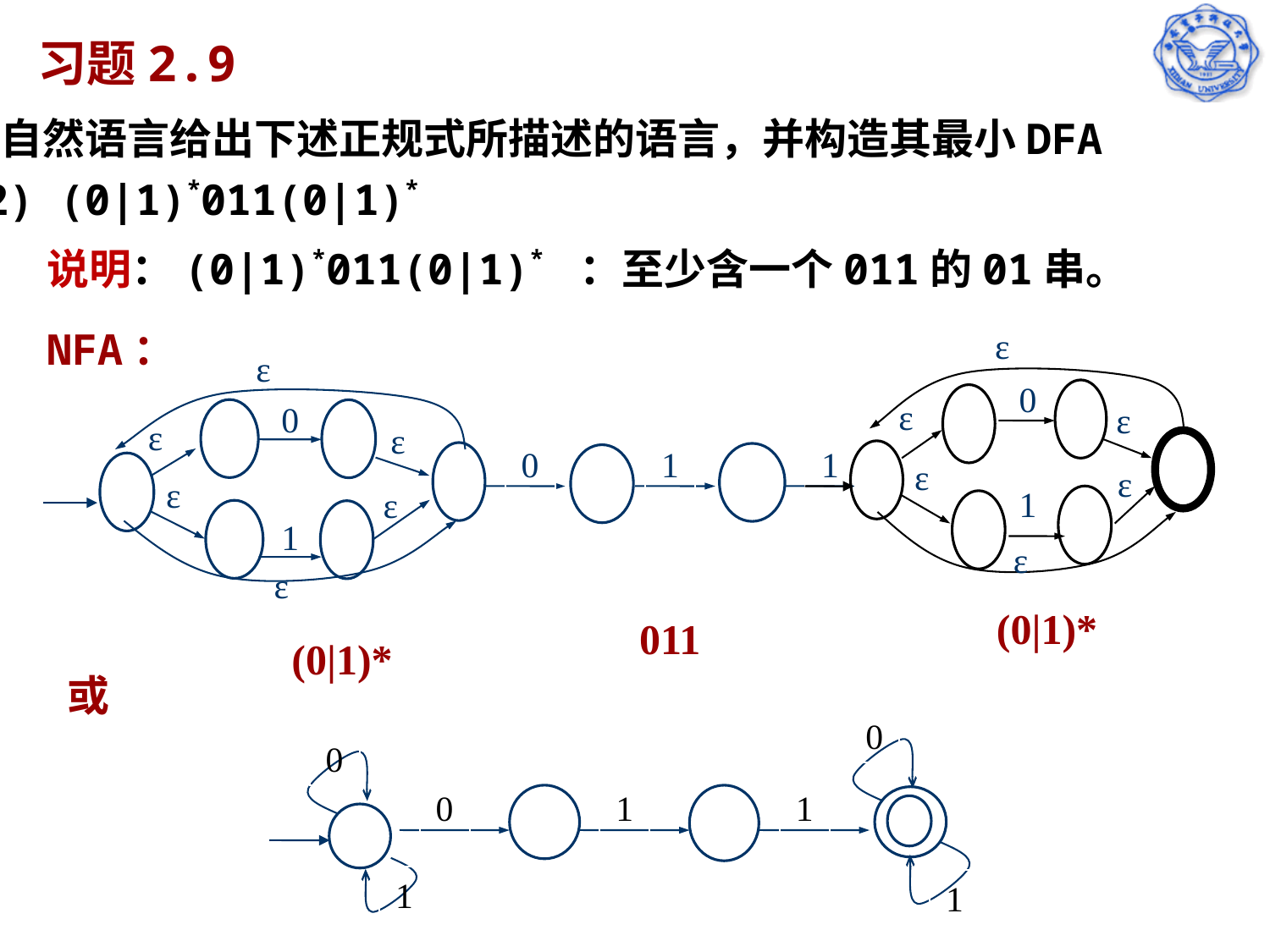

# 习题2.9
用自然语言给出下述正规式所描述的语言，并构造其最小DFA
(2) (0|1)*011(0|1)*
说明：(0|1)*011(0|1)* ：至少含一个011的01串。
NFA：
ε

0

ε
ε

ε
ε
1

ε

ε

0

ε
ε

ε
ε

1

ε
0
1
1

(0|1)*
011
(0|1)*
或
0
0

0
1
1

1
1